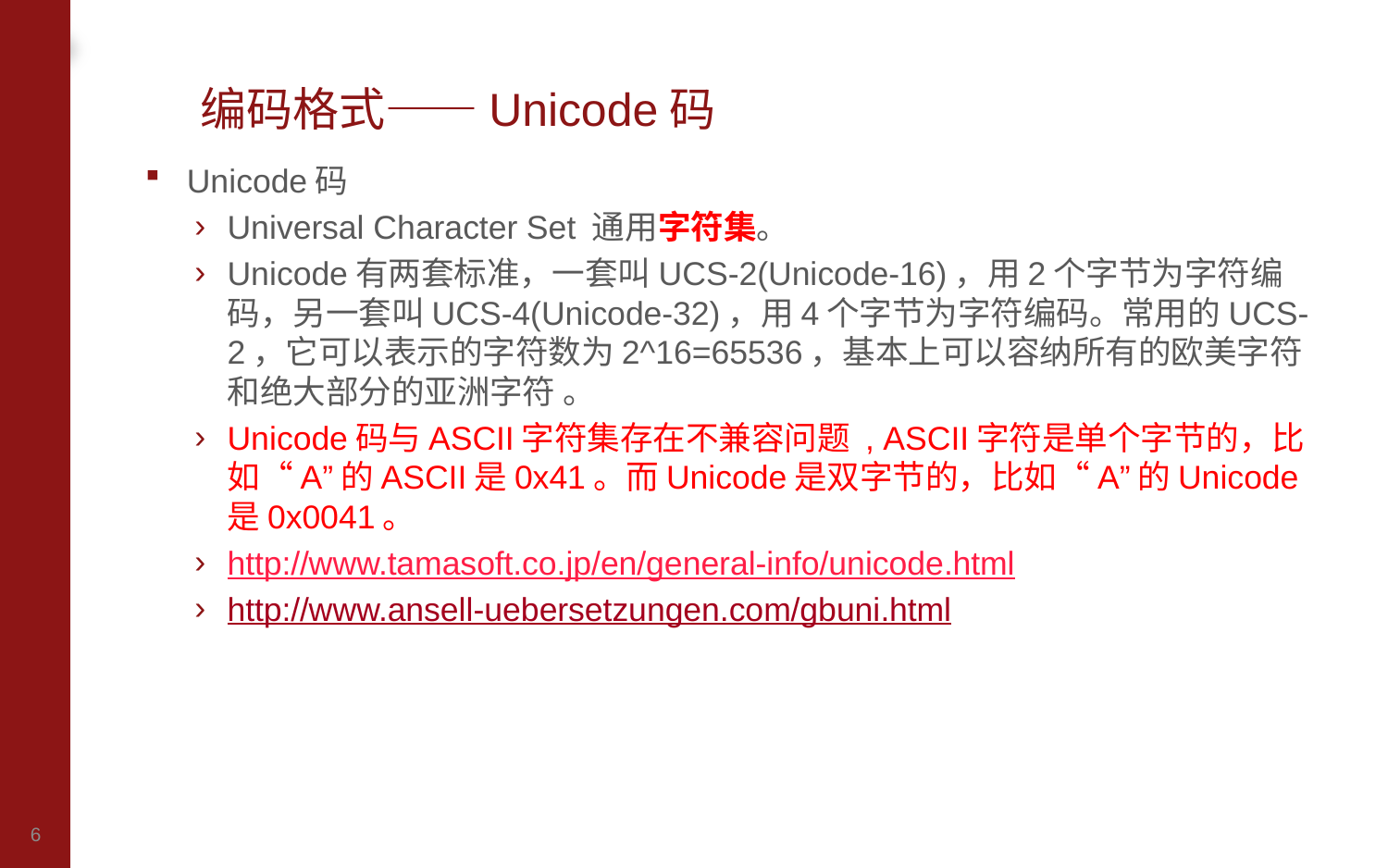

# 编码格式——Unicode码
Unicode码
Universal Character Set 通用字符集。
Unicode有两套标准，一套叫UCS-2(Unicode-16)，用2个字节为字符编码，另一套叫UCS-4(Unicode-32)，用4个字节为字符编码。常用的UCS-2，它可以表示的字符数为2^16=65536，基本上可以容纳所有的欧美字符和绝大部分的亚洲字符 。
Unicode码与ASCII字符集存在不兼容问题 , ASCII字符是单个字节的，比如“A”的ASCII是0x41。而Unicode是双字节的，比如“A”的Unicode是0x0041。
http://www.tamasoft.co.jp/en/general-info/unicode.html
http://www.ansell-uebersetzungen.com/gbuni.html

6